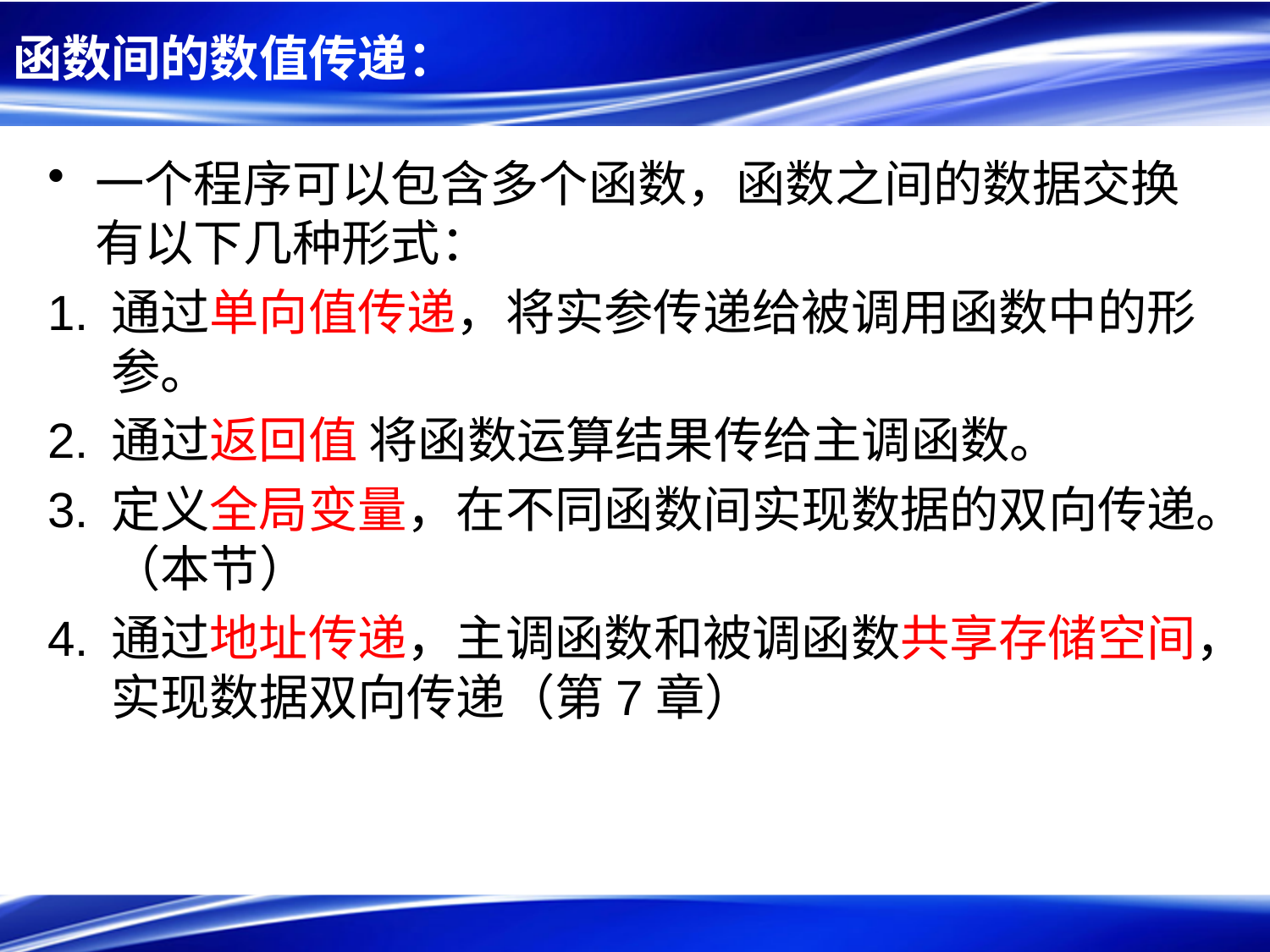

# 函数间的数值传递：
一个程序可以包含多个函数，函数之间的数据交换有以下几种形式：
通过单向值传递，将实参传递给被调用函数中的形参。
通过返回值 将函数运算结果传给主调函数。
定义全局变量，在不同函数间实现数据的双向传递。（本节）
通过地址传递，主调函数和被调函数共享存储空间，实现数据双向传递（第7章）